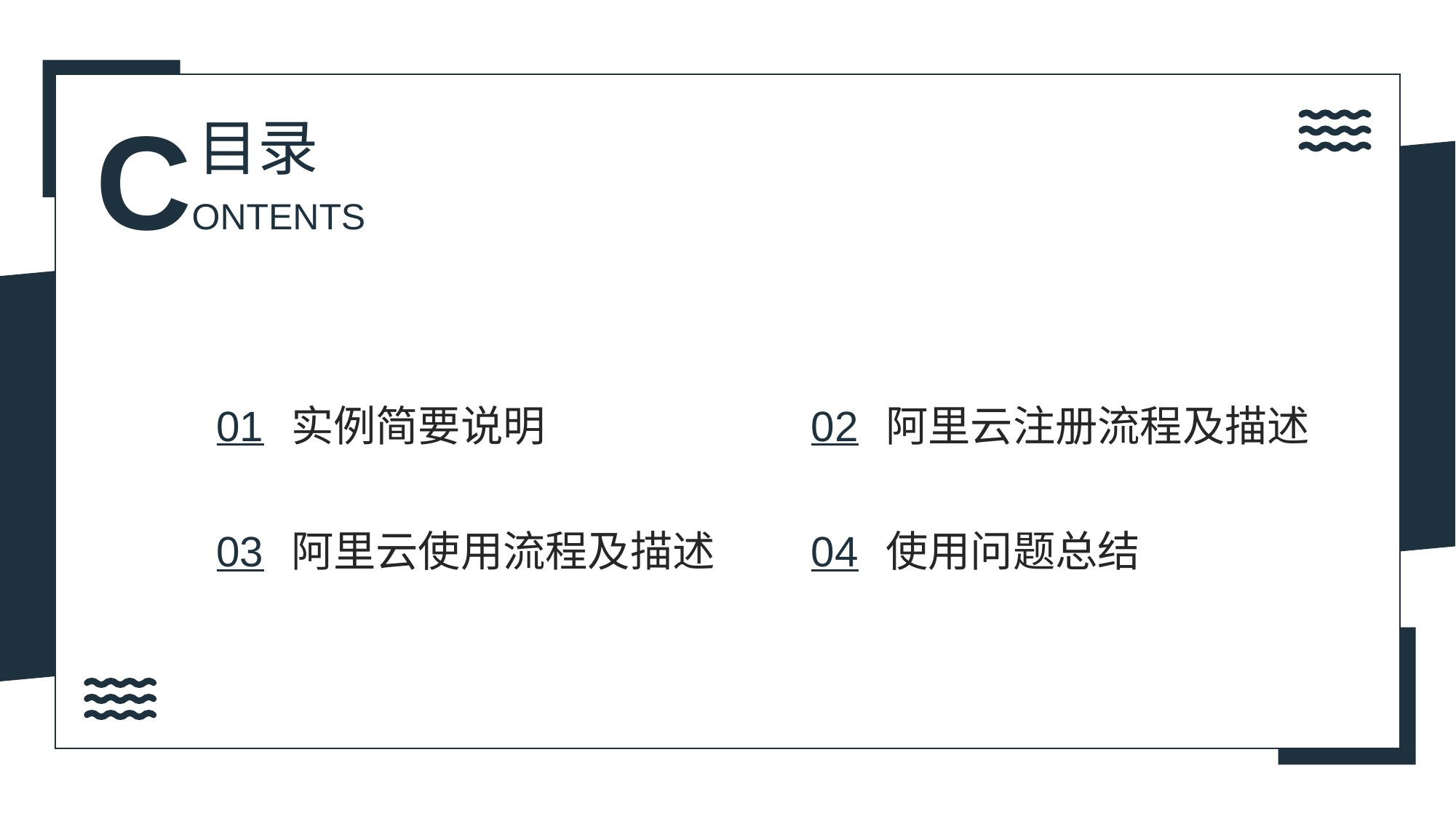

CONTENTS
目录

01
实例简要说明
02
阿里云注册流程及描述
阿里云使用流程及描述
03
04
使用问题总结